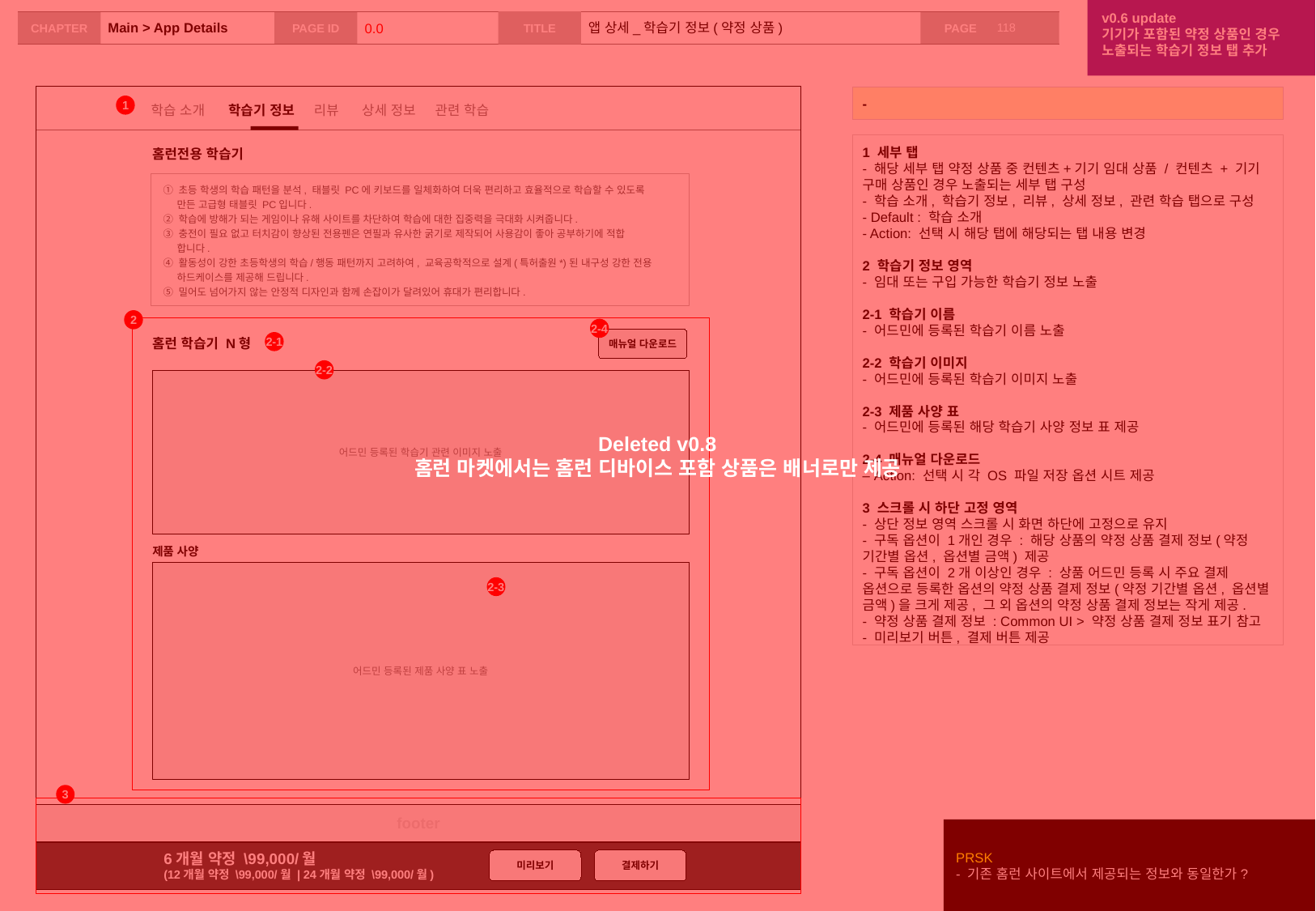

Deleted v0.8
홈런 마켓에서는 홈런 디바이스 포함 상품은 배너로만 제공
v0.6 update
기기가 포함된 약정 상품인 경우 노출되는 학습기 정보 탭 추가
# Main > App Details
0.0
앱 상세_학습기 정보(약정 상품)

-
1
학습 소개      학습기 정보     리뷰      상세 정보     관련 학습

1 세부 탭
- 해당 세부 탭 약정 상품 중 컨텐츠+기기 임대 상품 / 컨텐츠 + 기기 구매 상품인 경우 노출되는 세부 탭 구성
- 학습 소개, 학습기 정보, 리뷰, 상세 정보, 관련 학습 탭으로 구성
- Default : 학습 소개
- Action: 선택 시 해당 탭에 해당되는 탭 내용 변경

2 학습기 정보 영역
- 임대 또는 구입 가능한 학습기 정보 노출

2-1 학습기 이름
- 어드민에 등록된 학습기 이름 노출

2-2 학습기 이미지
- 어드민에 등록된 학습기 이미지 노출

2-3 제품 사양 표
- 어드민에 등록된 해당 학습기 사양 정보 표 제공

2-4 매뉴얼 다운로드
– Action: 선택 시 각 OS 파일 저장 옵션 시트 제공

3 스크롤 시 하단 고정 영역
- 상단 정보 영역 스크롤 시 화면 하단에 고정으로 유지
- 구독 옵션이 1개인 경우 : 해당 상품의 약정 상품 결제 정보(약정 기간별 옵션, 옵션별 금액) 제공
- 구독 옵션이 2개 이상인 경우 : 상품 어드민 등록 시 주요 결제 옵션으로 등록한 옵션의 약정 상품 결제 정보(약정 기간별 옵션, 옵션별 금액)을 크게 제공, 그 외 옵션의 약정 상품 결제 정보는 작게 제공.
- 약정 상품 결제 정보 : Common UI > 약정 상품 결제 정보 표기 참고
- 미리보기 버튼, 결제 버튼 제공
홈런전용 학습기
① 초등 학생의 학습 패턴을 분석, 태블릿 PC에 키보드를 일체화하여 더욱 편리하고 효율적으로 학습할 수 있도록
    만든 고급형 태블릿 PC입니다.
② 학습에 방해가 되는 게임이나 유해 사이트를 차단하여 학습에 대한 집중력을 극대화 시켜줍니다.
③ 충전이 필요 없고 터치감이 향상된 전용펜은 연필과 유사한 굵기로 제작되어 사용감이 좋아 공부하기에 적합
    합니다.
④ 활동성이 강한 초등학생의 학습/행동 패턴까지 고려하여, 교육공학적으로 설계(특허출원*)된 내구성 강한 전용
    하드케이스를 제공해 드립니다.
⑤ 밀어도 넘어가지 않는 안정적 디자인과 함께 손잡이가 달려있어 휴대가 편리합니다.
2

2-4
매뉴얼 다운로드
2-1
홈런 학습기 N형
2-2
어드민 등록된 학습기 관련 이미지 노출
제품 사양
어드민 등록된 제품 사양 표 노출
2-3
3

footer
PRSK
- 기존 홈런 사이트에서 제공되는 정보와 동일한가?

6개월 약정 \99,000/월
(12개월 약정 \99,000/월 | 24개월 약정 \99,000/월)
미리보기
결제하기